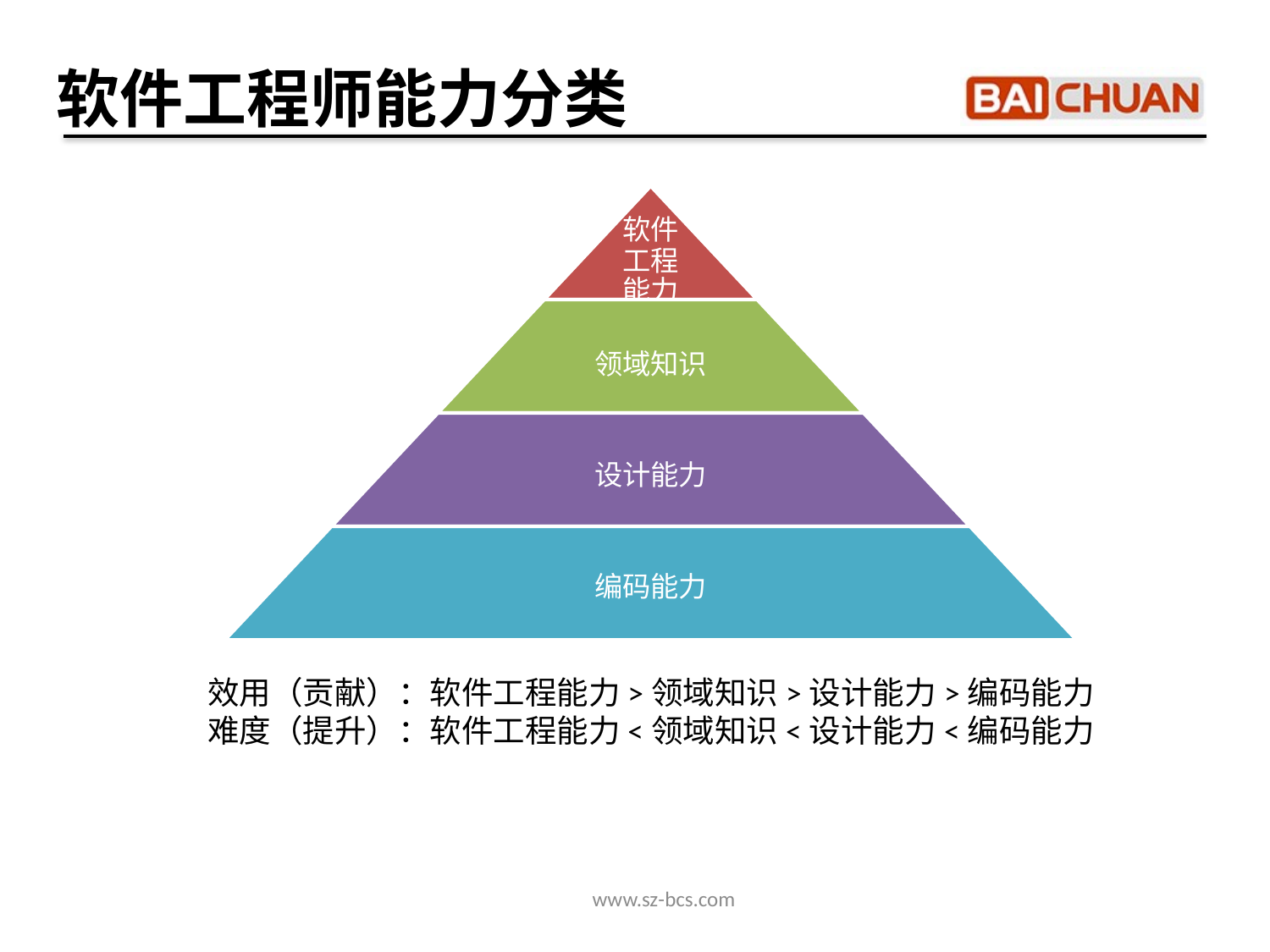

软件工程师能力分类
软件工程能力
领域知识
设计能力
编码能力
效用（贡献）：软件工程能力>领域知识>设计能力>编码能力
难度（提升）：软件工程能力<领域知识<设计能力<编码能力
www.sz-bcs.com